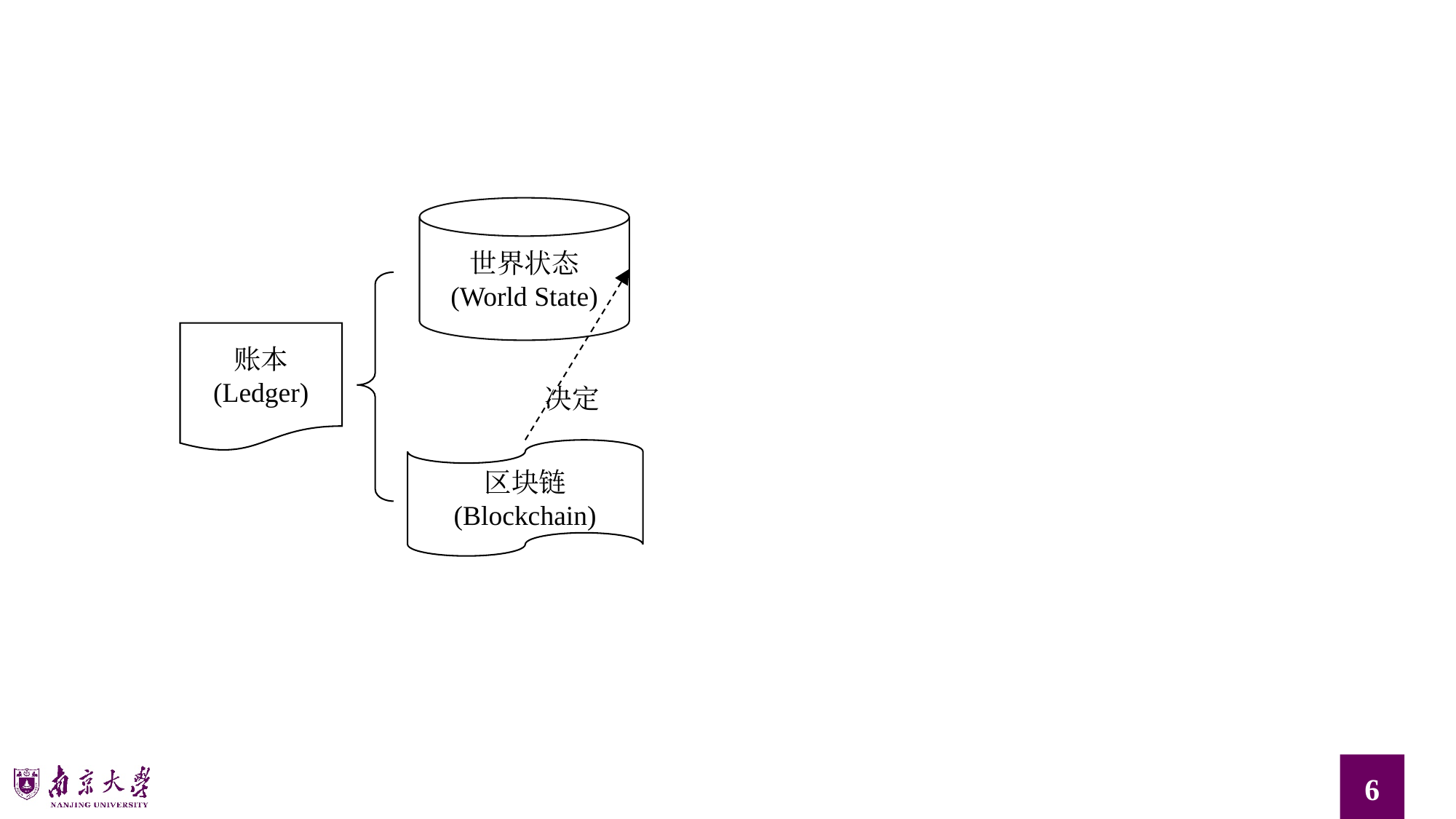

世界状态
(World State)

账本
(Ledger)
决定
区块链
(Blockchain)
6